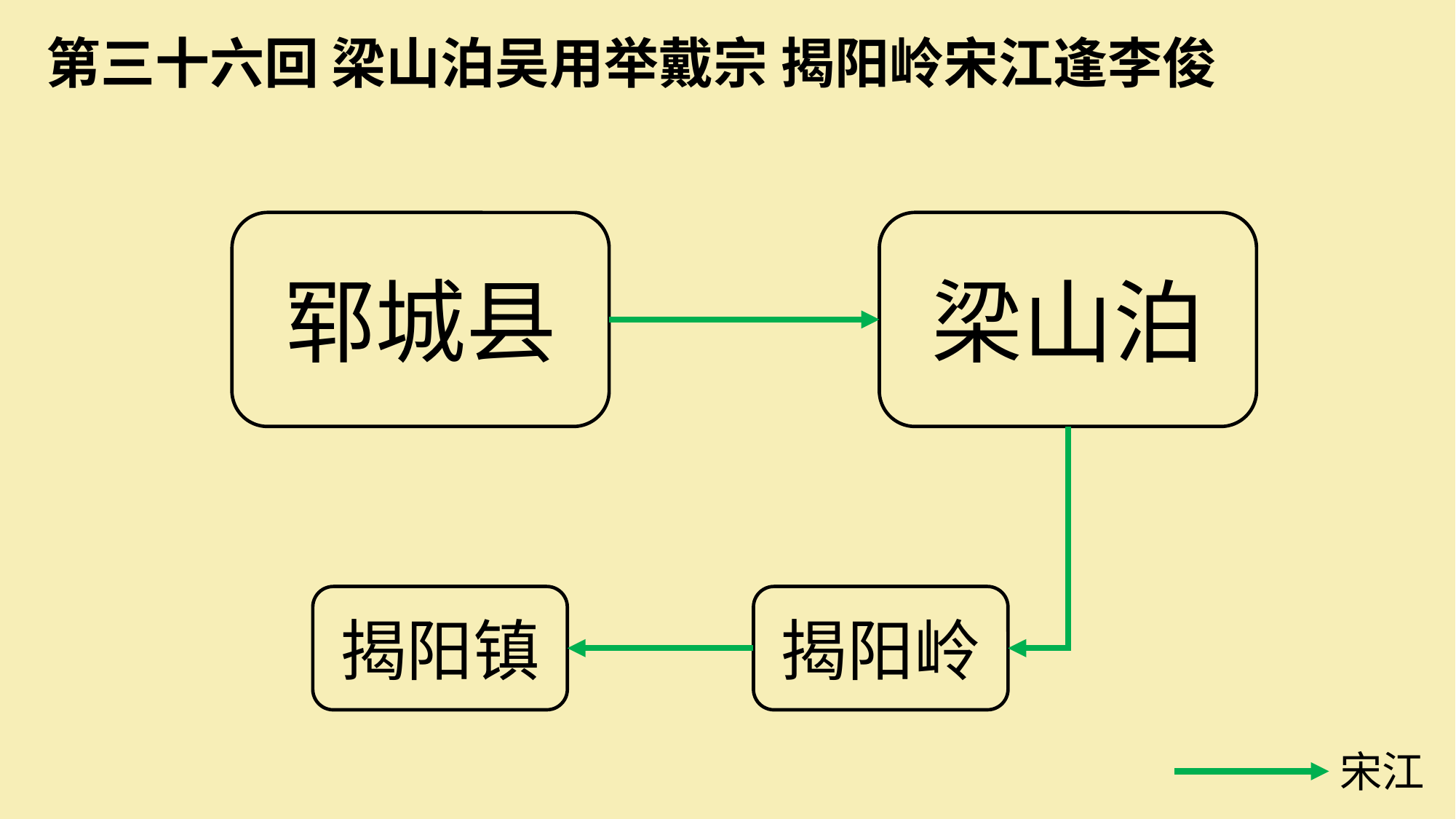

第三十六回 梁山泊吴用举戴宗 揭阳岭宋江逢李俊
郓城县
梁山泊
揭阳镇
揭阳岭
宋江